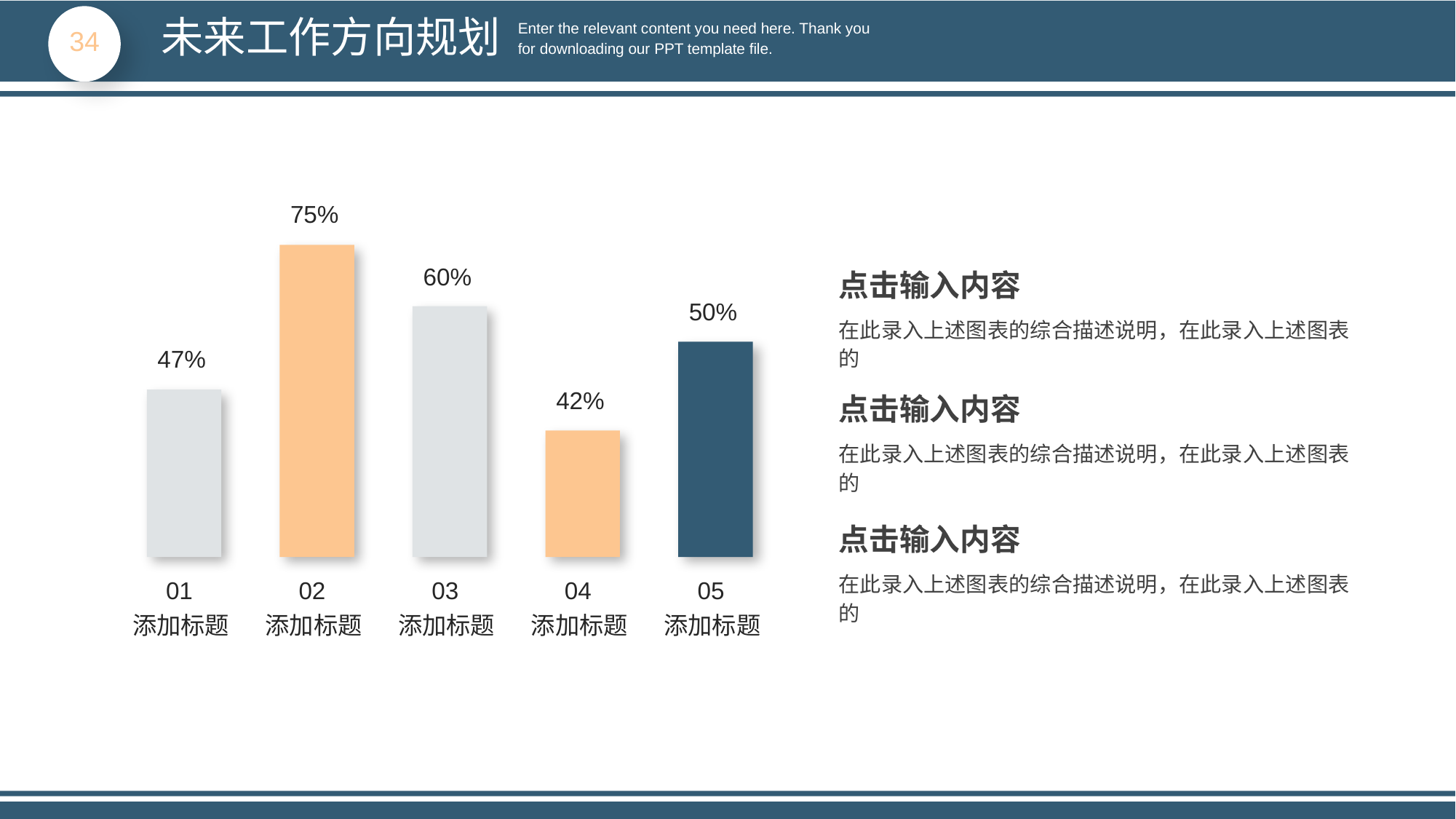

未来工作方向规划
Enter the relevant content you need here. Thank you for downloading our PPT template file.
75%

60%
50%
47%
42%
01
02
03
04
05
添加标题
添加标题
添加标题
添加标题
添加标题
点击输入内容
在此录入上述图表的综合描述说明，在此录入上述图表的
点击输入内容
在此录入上述图表的综合描述说明，在此录入上述图表的
点击输入内容
在此录入上述图表的综合描述说明，在此录入上述图表的